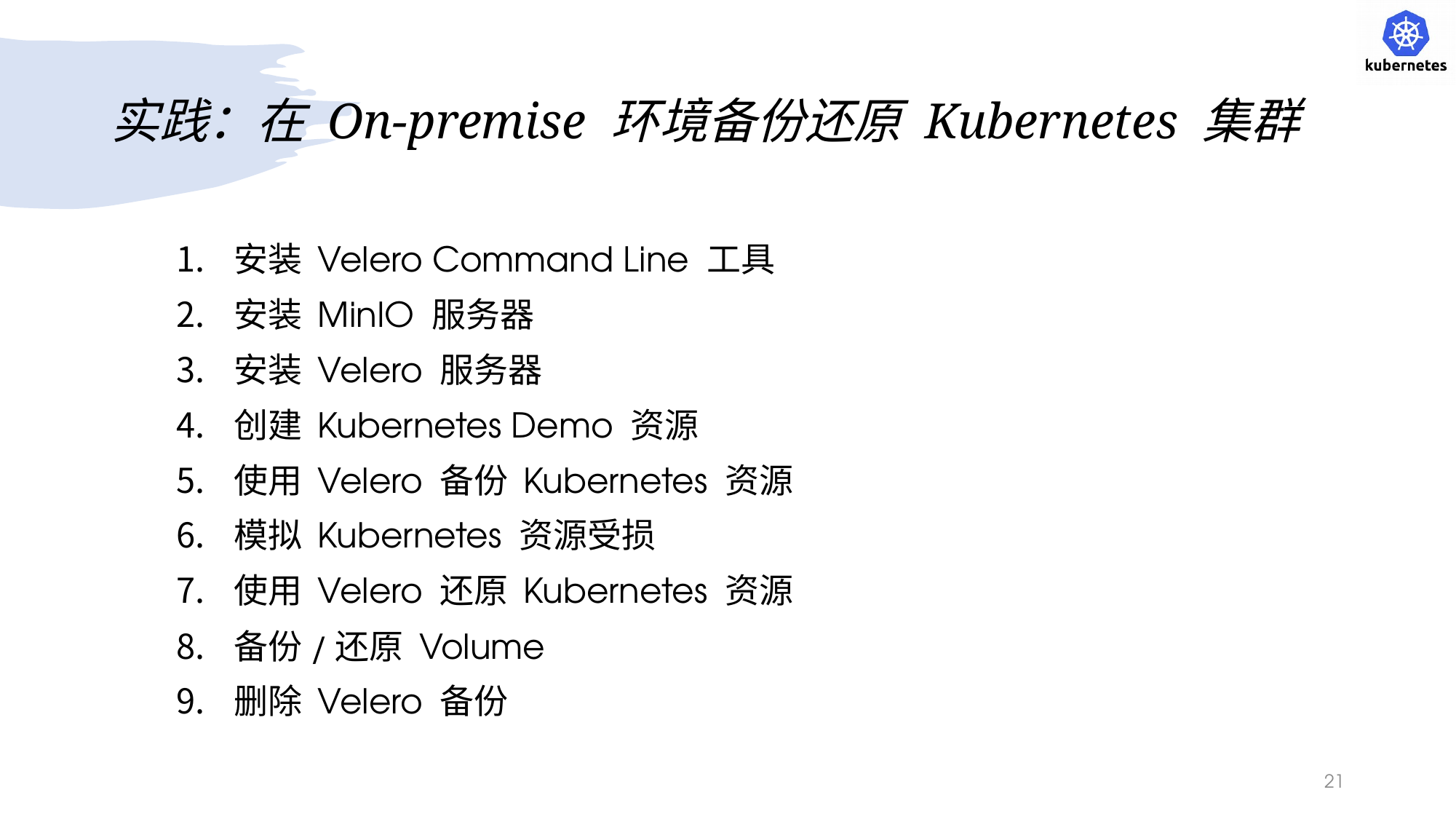

# 实践：在 On-premise 环境备份还原 Kubernetes 集群
安装 Velero Command Line 工具
安装 MinIO 服务器
安装 Velero 服务器
创建 Kubernetes Demo 资源
使用 Velero 备份 Kubernetes 资源
模拟 Kubernetes 资源受损
使用 Velero 还原 Kubernetes 资源
备份/还原 Volume
删除 Velero 备份

21